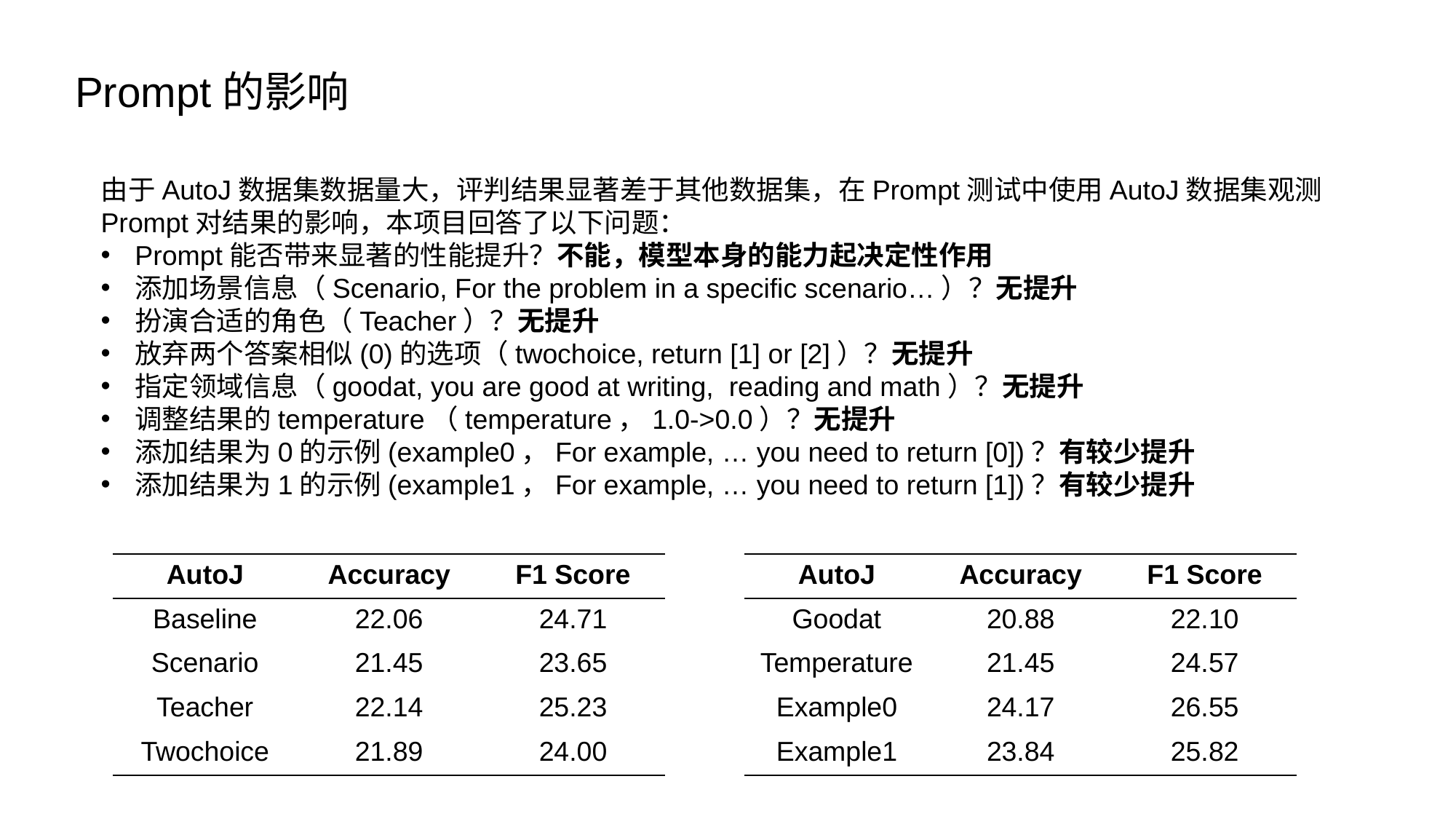

Prompt的影响
由于AutoJ数据集数据量大，评判结果显著差于其他数据集，在Prompt测试中使用AutoJ数据集观测Prompt对结果的影响，本项目回答了以下问题：
Prompt能否带来显著的性能提升？不能，模型本身的能力起决定性作用
添加场景信息（Scenario, For the problem in a specific scenario…）？无提升
扮演合适的角色（Teacher）？无提升
放弃两个答案相似(0)的选项（twochoice, return [1] or [2]）？无提升
指定领域信息（goodat, you are good at writing,  reading and math）？无提升
调整结果的temperature（temperature，1.0->0.0）？无提升
添加结果为0的示例(example0，For example, … you need to return [0])？有较少提升
添加结果为1的示例(example1，For example, … you need to return [1])？有较少提升
| AutoJ | Accuracy | F1 Score |
| --- | --- | --- |
| Baseline | 22.06 | 24.71 |
| Scenario | 21.45 | 23.65 |
| Teacher | 22.14 | 25.23 |
| Twochoice | 21.89 | 24.00 |
| AutoJ | Accuracy | F1 Score |
| --- | --- | --- |
| Goodat | 20.88 | 22.10 |
| Temperature | 21.45 | 24.57 |
| Example0 | 24.17 | 26.55 |
| Example1 | 23.84 | 25.82 |